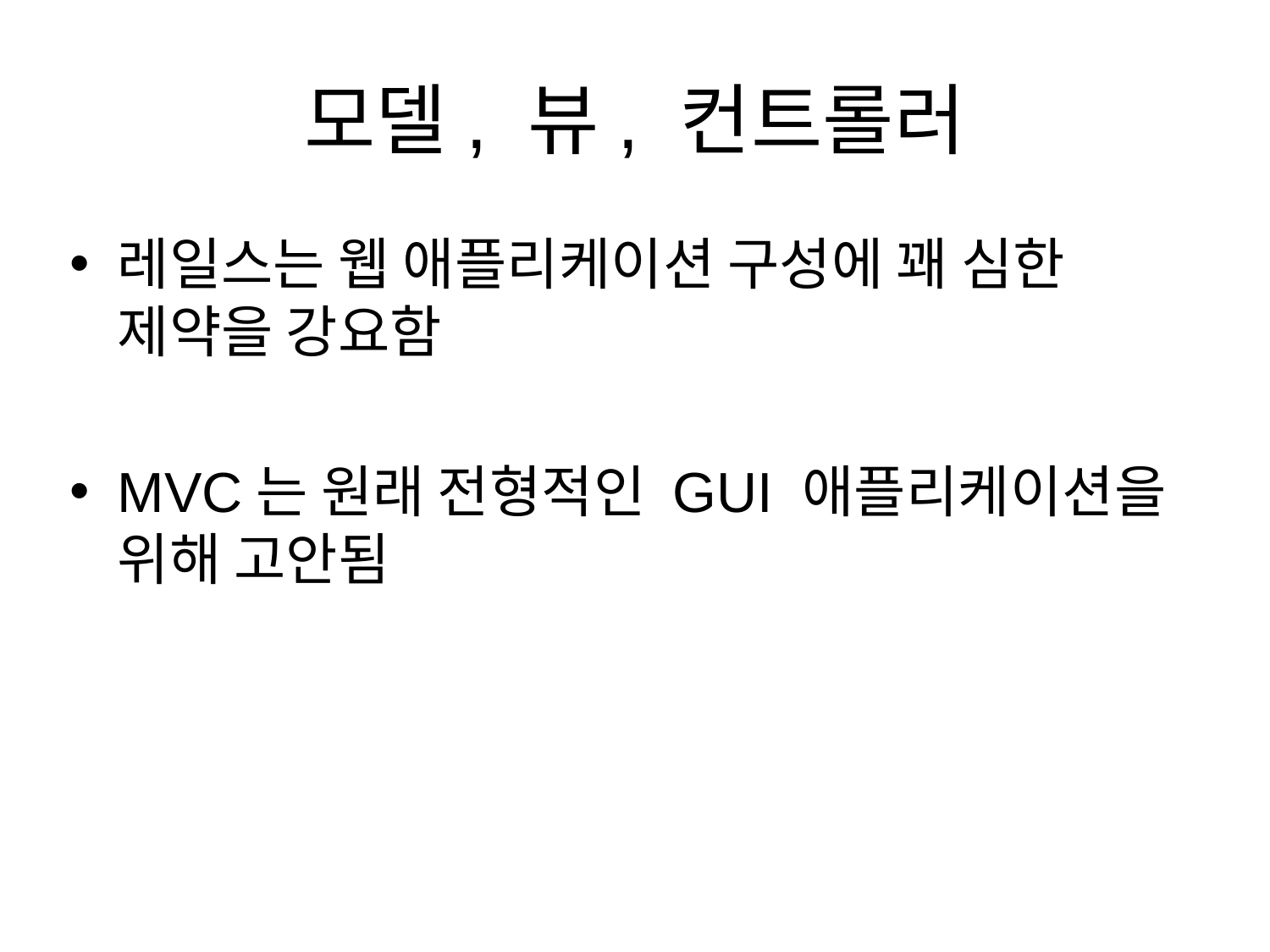

# 모델, 뷰, 컨트롤러
레일스는 웹 애플리케이션 구성에 꽤 심한 제약을 강요함

MVC는 원래 전형적인 GUI 애플리케이션을 위해 고안됨